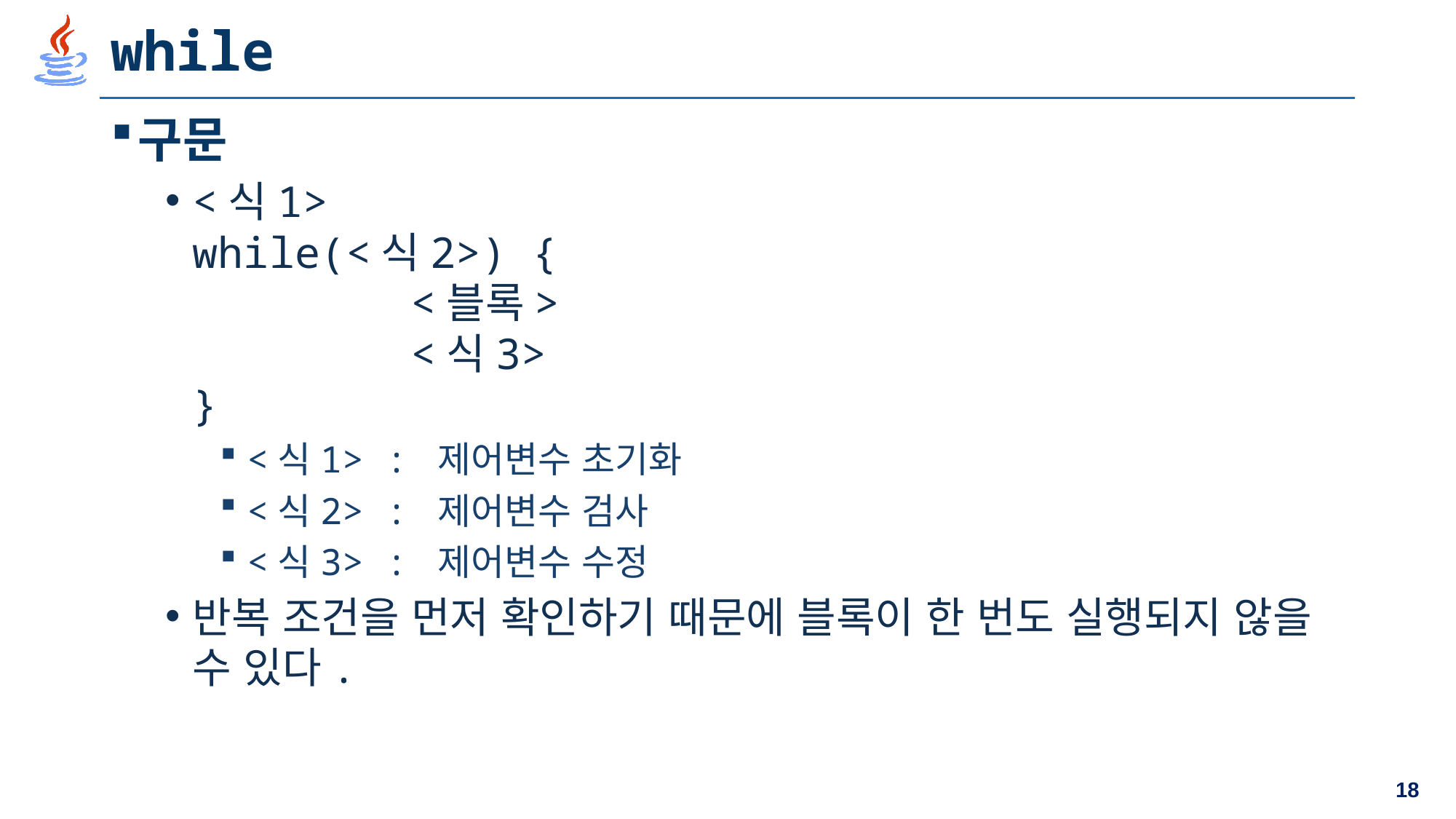

# while
구문
<식1>
while(<식2>) {
		<블록>
		<식3>
}
<식1> : 제어변수 초기화
<식2> : 제어변수 검사
<식3> : 제어변수 수정
반복 조건을 먼저 확인하기 때문에 블록이 한 번도 실행되지 않을 수 있다.
18